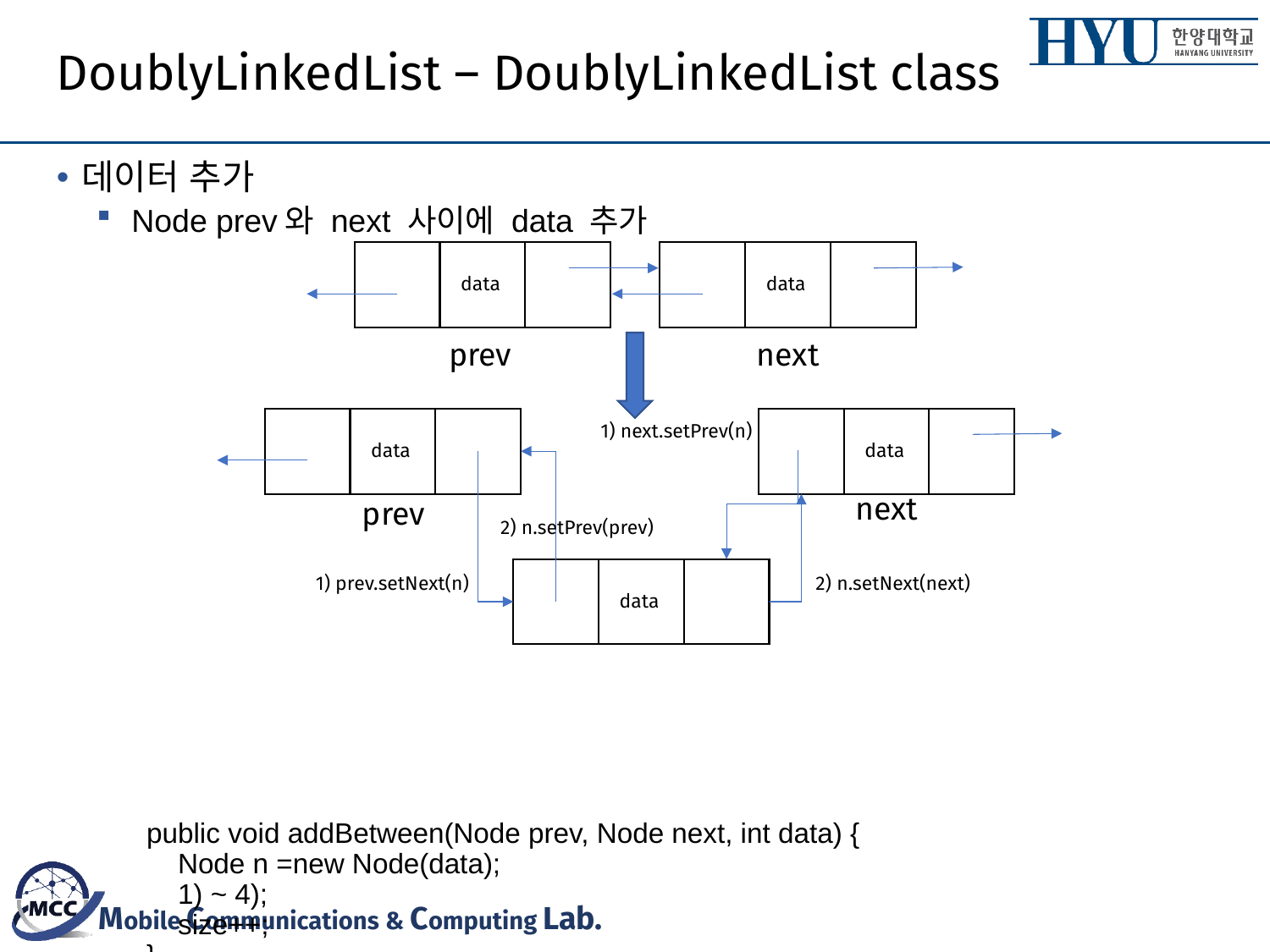

# DoublyLinkedList – DoublyLinkedList class

데이터 추가
Node prev와 next 사이에 data 추가

public void addBetween(Node prev, Node next, int data) {
    Node n =new Node(data);
    1) ~ 4);
    size++;
}

data

data
prev
next

data

data
next
prev

data
1) next.setPrev(n)
2) n.setPrev(prev)
1) prev.setNext(n)
2) n.setNext(next)